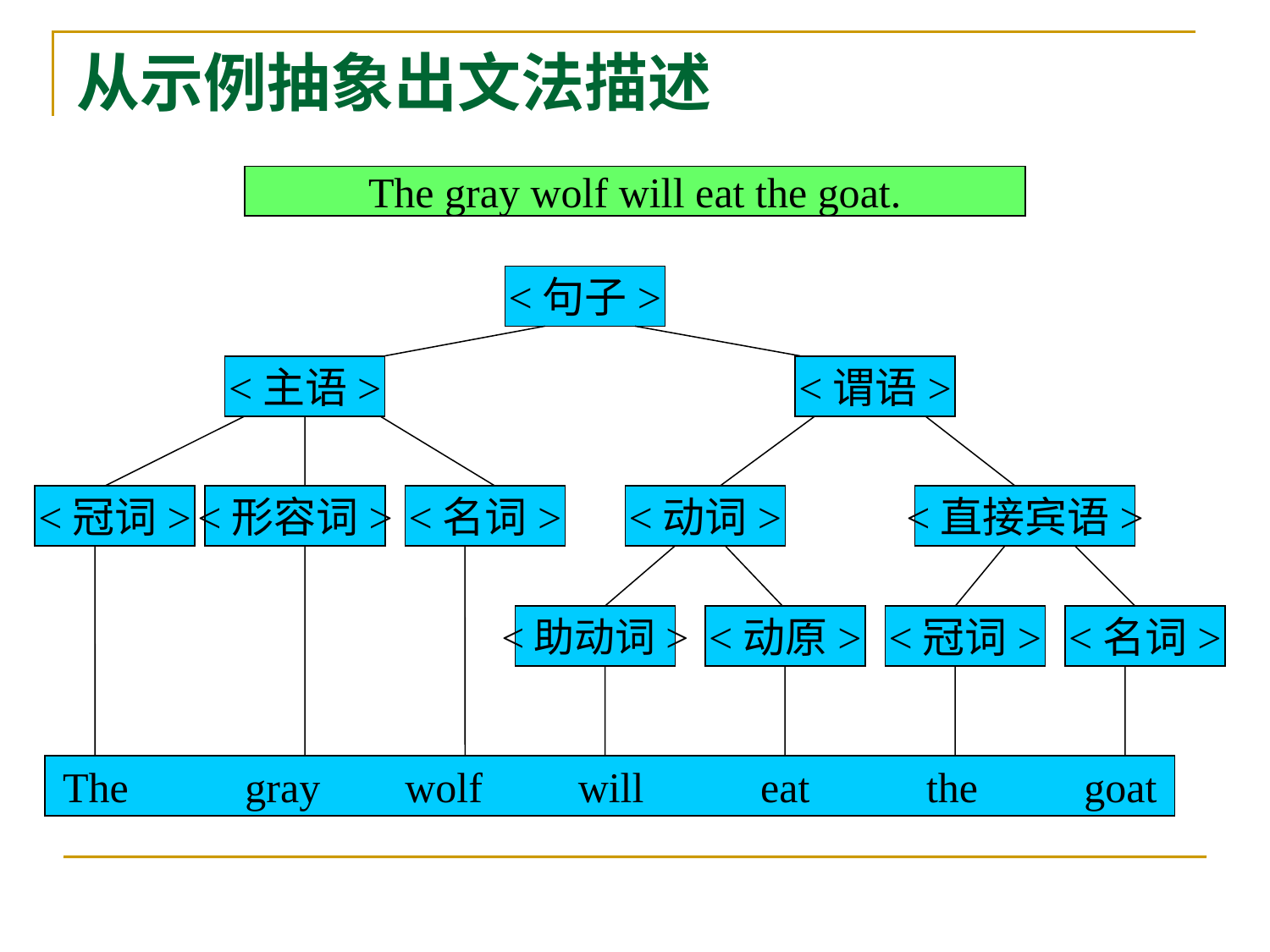

# 从示例抽象出文法描述
The gray wolf will eat the goat.
<句子>

<主语>
<谓语>

<冠词>
<形容词>
<名词>
<动词>
<直接宾语>

<助动词>
<动原>
<冠词>
<名词>

The           gray        wolf         will           eat           the          goat
7